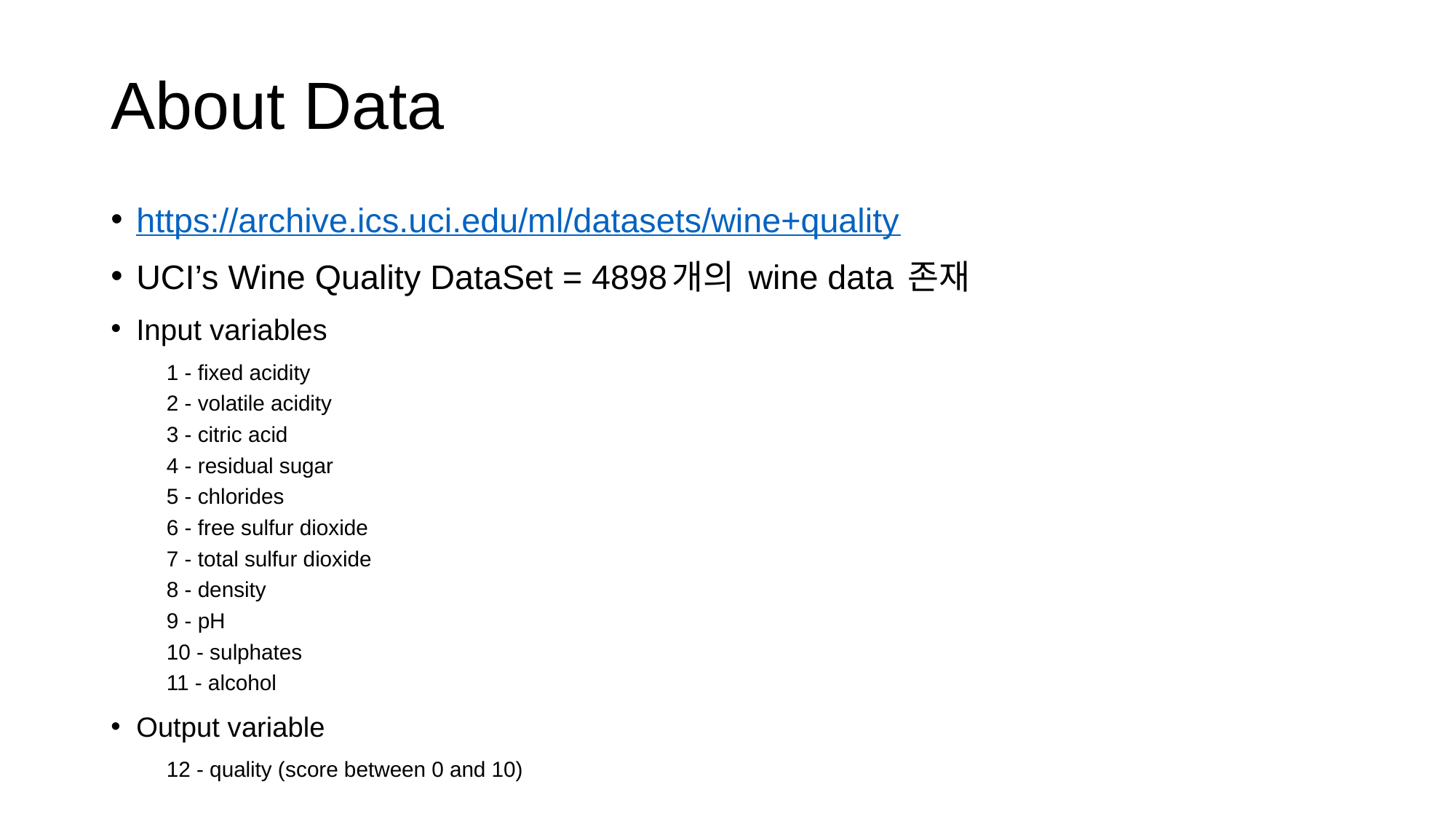

# About Data
https://archive.ics.uci.edu/ml/datasets/wine+quality
UCI’s Wine Quality DataSet = 4898개의 wine data 존재
Input variables
	1 - fixed acidity 
	2 - volatile acidity 
	3 - citric acid 
	4 - residual sugar 
	5 - chlorides 
	6 - free sulfur dioxide 
	7 - total sulfur dioxide 
	8 - density 
	9 - pH 
	10 - sulphates 
	11 - alcohol
Output variable
	12 - quality (score between 0 and 10)